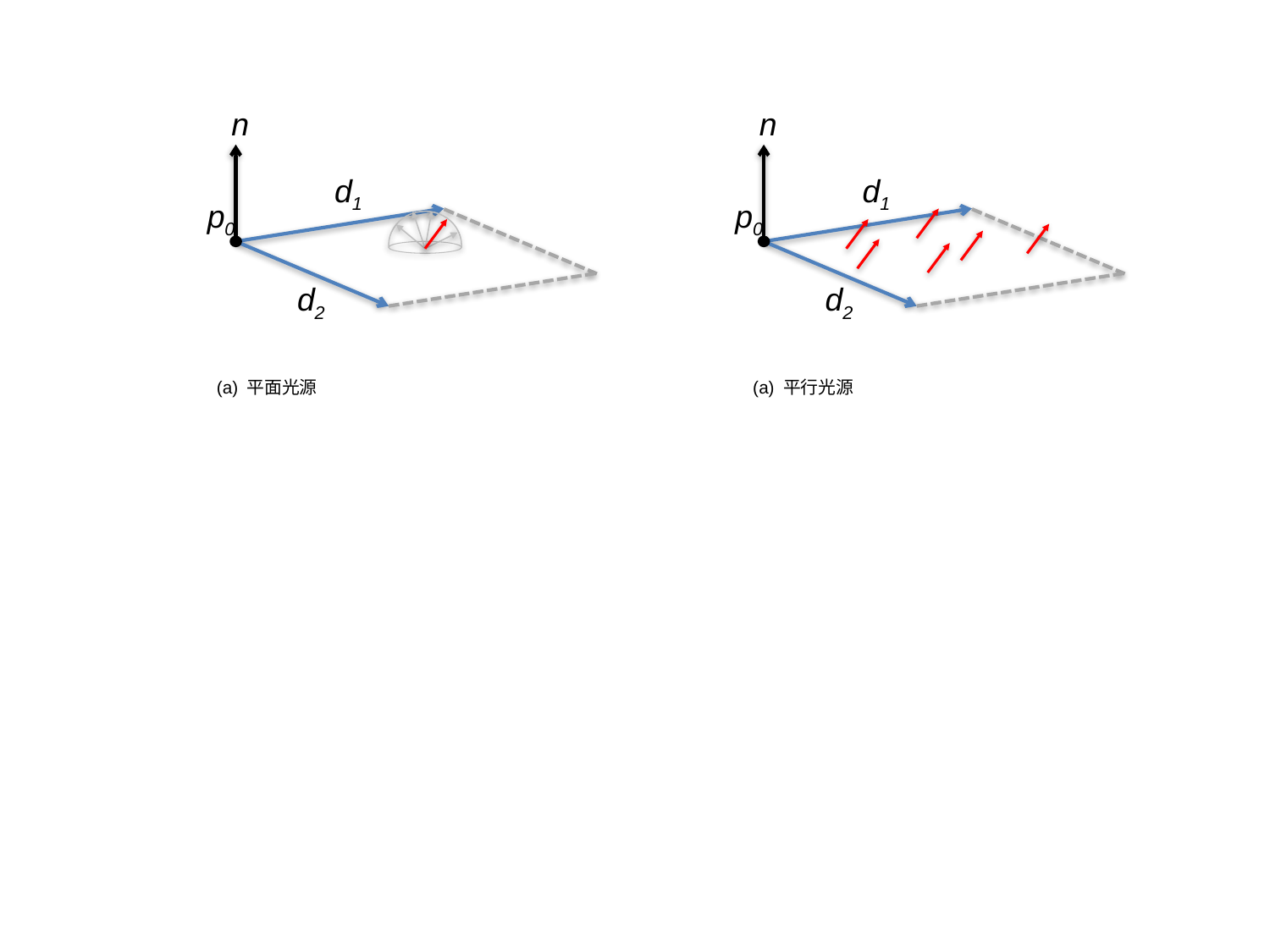

n
n
d1
d1
p0
p0

d2
d2
(a) 平面光源
(a) 平行光源